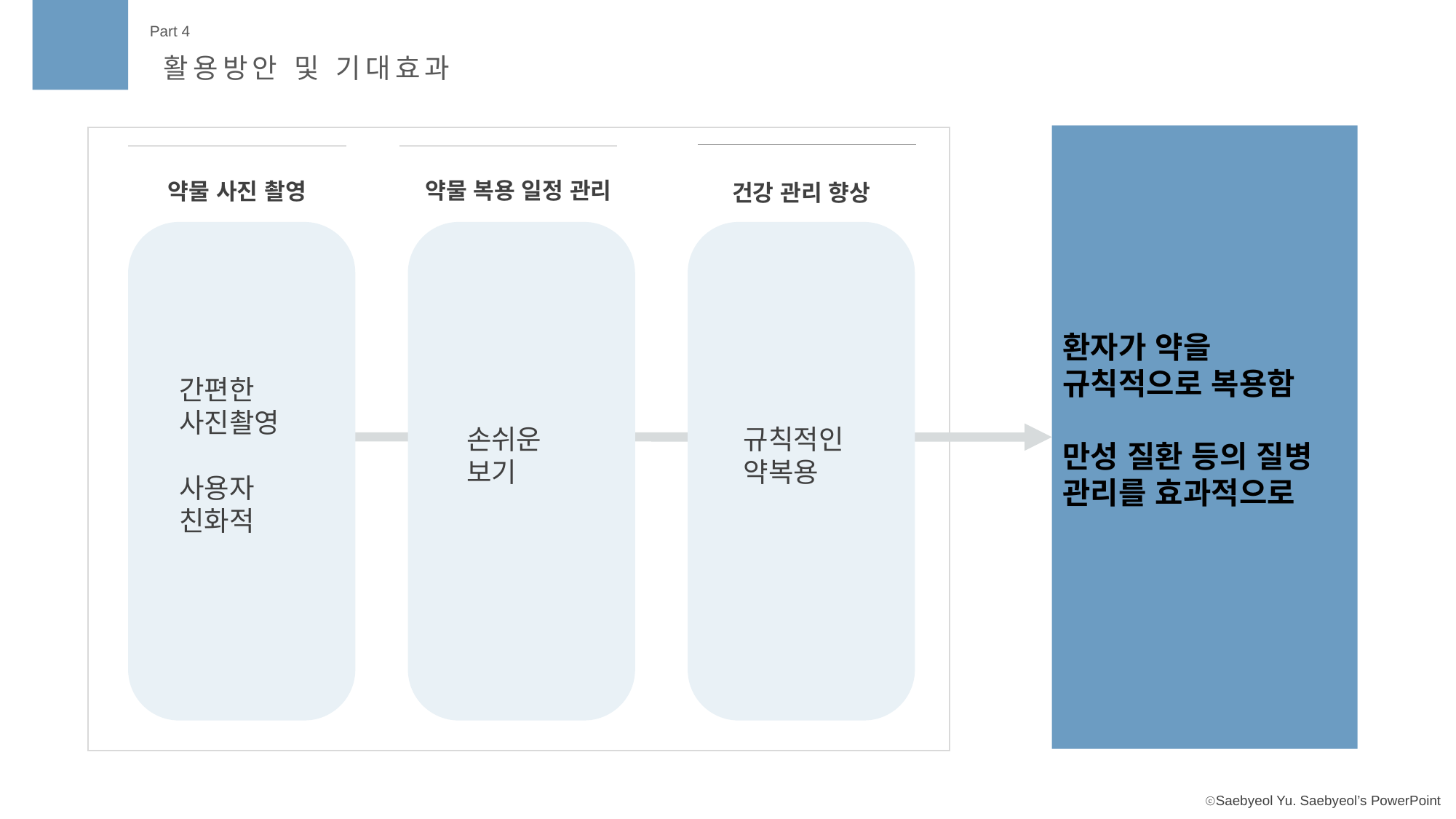

Part 4
활용방안 및 기대효과

약물 복용 일정 관리
약물 사진 촬영
건강 관리 향상

환자가 약을 규칙적으로 복용함

만성 질환 등의 질병 관리를 효과적으로

간편한
사진촬영

사용자
친화적
손쉬운 보기
규칙적인약복용